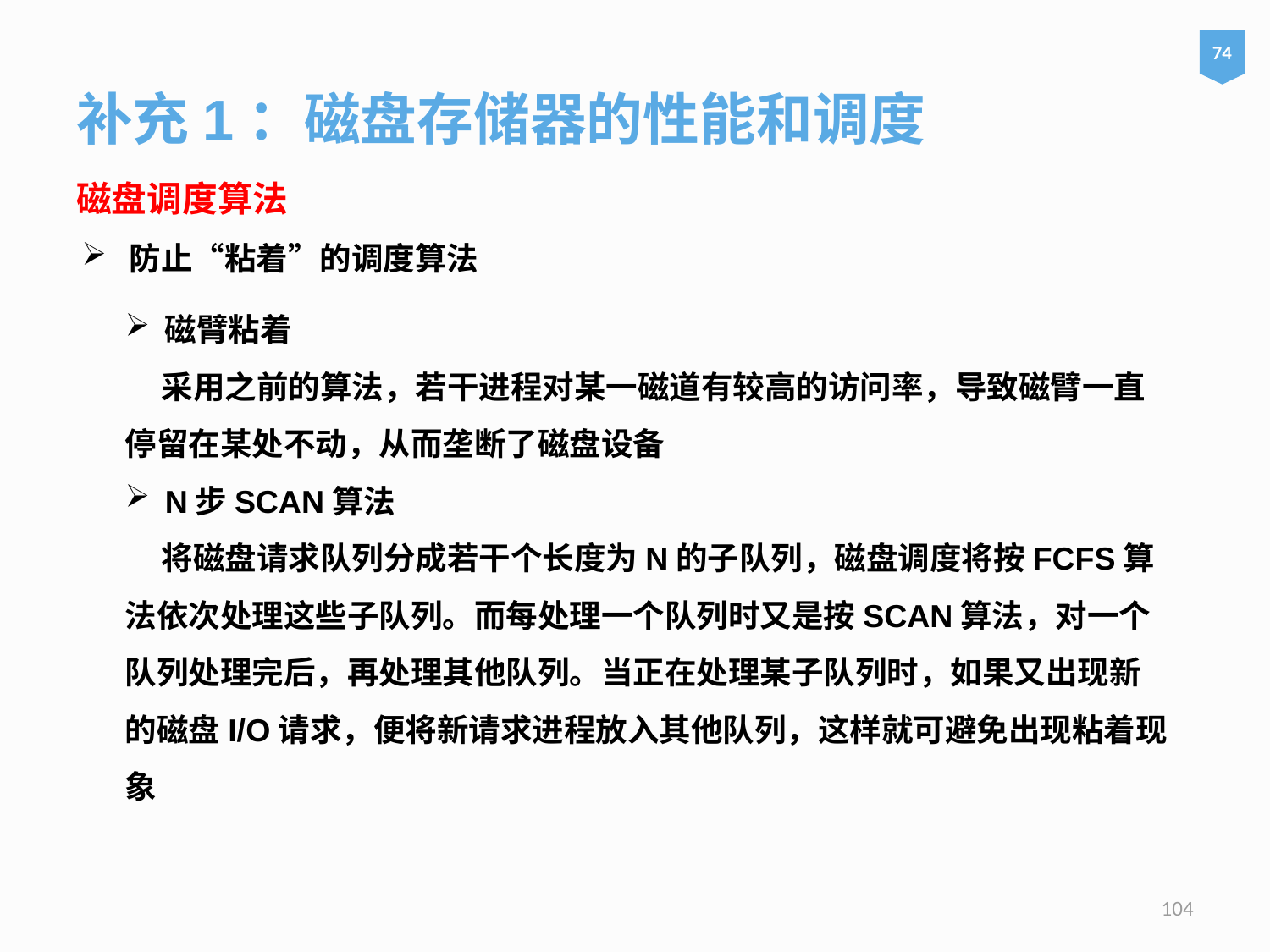

74
补充1：磁盘存储器的性能和调度
磁盘调度算法
防止“粘着”的调度算法

磁臂粘着
    采用之前的算法，若干进程对某一磁道有较高的访问率，导致磁臂一直停留在某处不动，从而垄断了磁盘设备
N步SCAN算法
    将磁盘请求队列分成若干个长度为N的子队列，磁盘调度将按FCFS算法依次处理这些子队列。而每处理一个队列时又是按SCAN算法，对一个队列处理完后，再处理其他队列。当正在处理某子队列时，如果又出现新的磁盘I/O请求，便将新请求进程放入其他队列，这样就可避免出现粘着现象
104